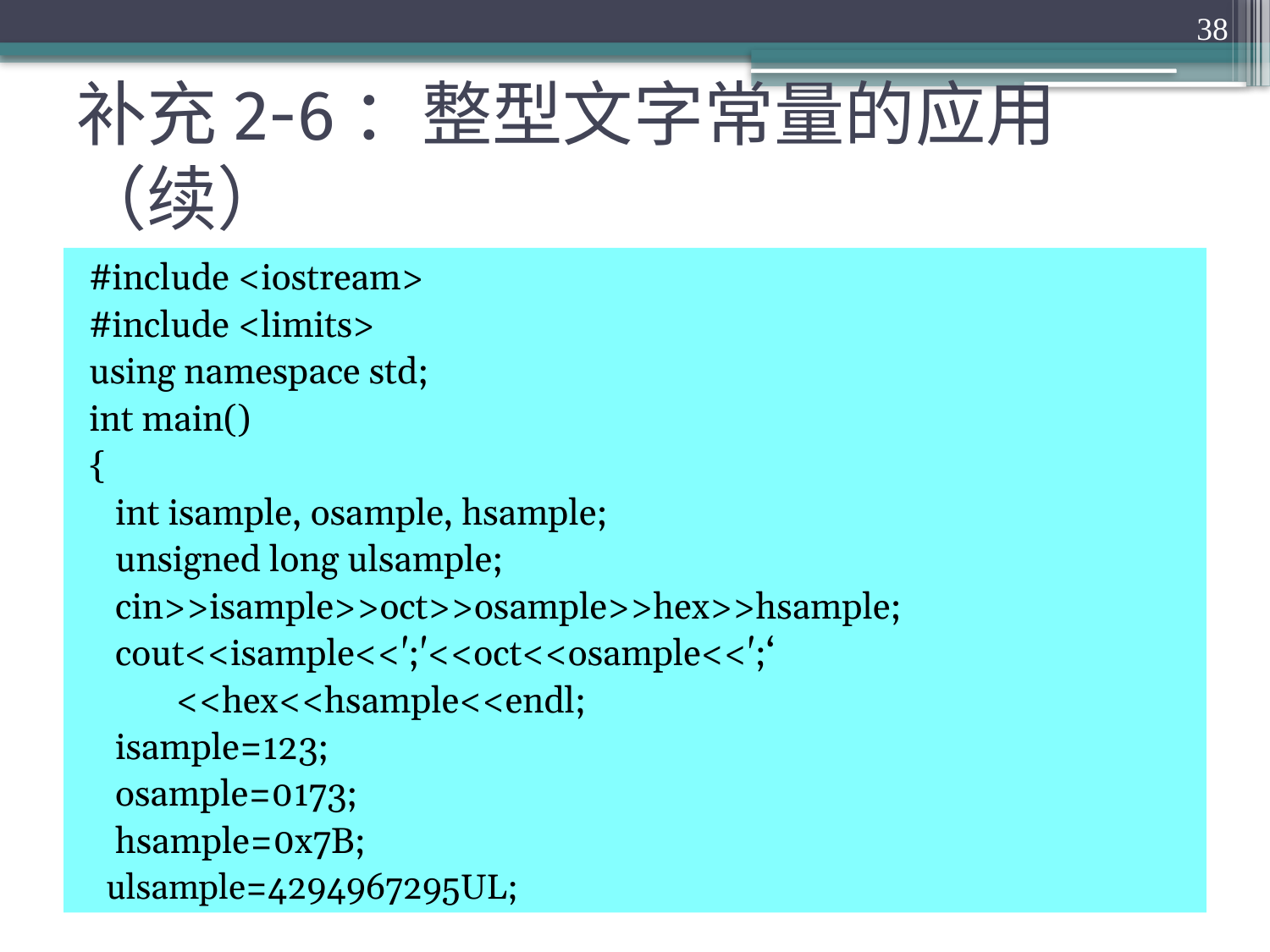

38
# 补充2-6：整型文字常量的应用（续）
#include <iostream>
#include <limits>
using namespace std;
int main()
{
   int isample, osample, hsample;
   unsigned long ulsample;
   cin>>isample>>oct>>osample>>hex>>hsample;
   cout<<isample<<';'<<oct<<osample<<';‘
          <<hex<<hsample<<endl;
   isample=123;
   osample=0173;
   hsample=0x7B;
  ulsample=4294967295UL;